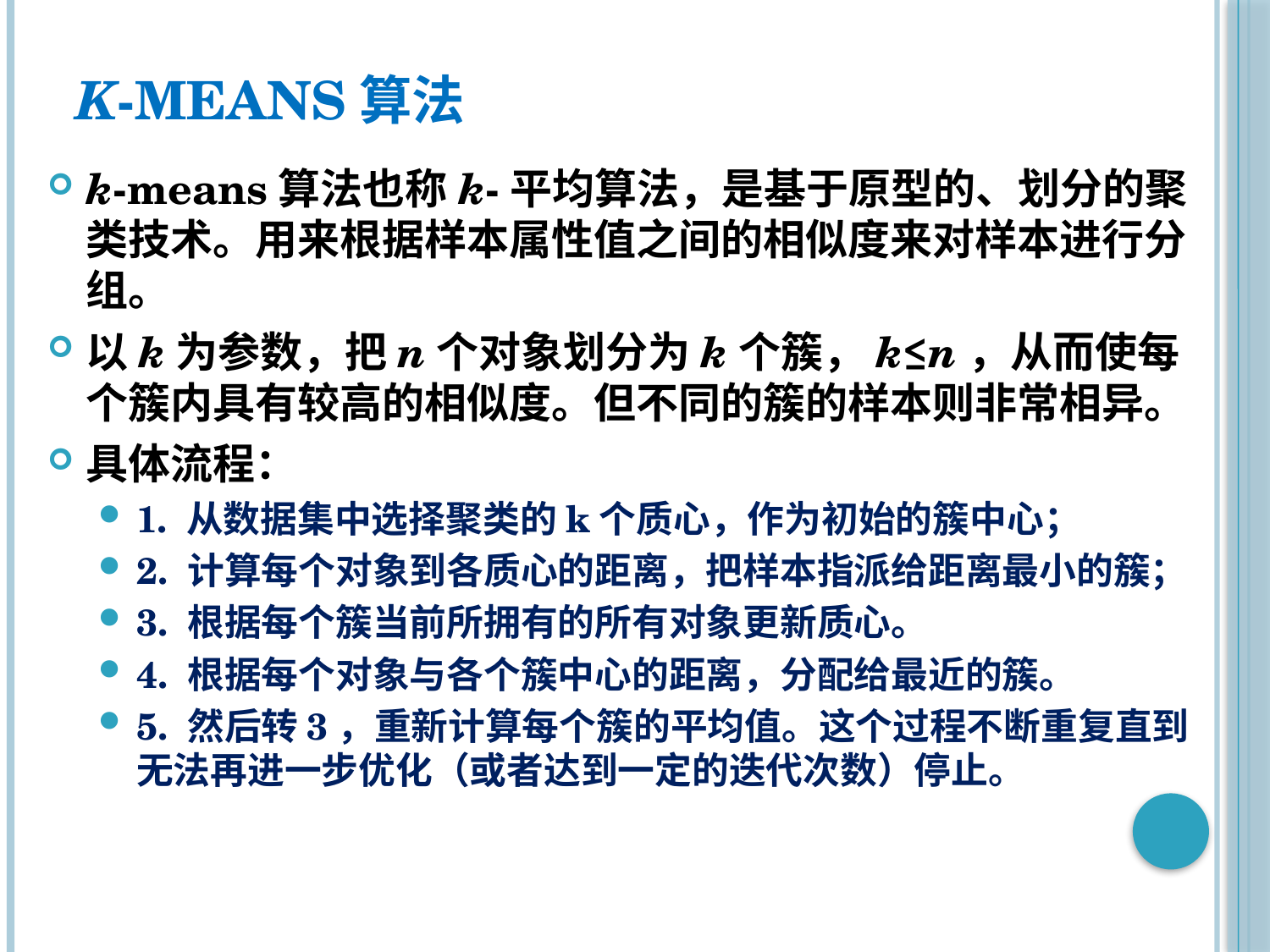

# k-means算法
k-means算法也称k-平均算法，是基于原型的、划分的聚类技术。用来根据样本属性值之间的相似度来对样本进行分组。
以k为参数，把n个对象划分为k个簇，k≤n，从而使每个簇内具有较高的相似度。但不同的簇的样本则非常相异。
具体流程：
1. 从数据集中选择聚类的k个质心，作为初始的簇中心；
2. 计算每个对象到各质心的距离，把样本指派给距离最小的簇；
3. 根据每个簇当前所拥有的所有对象更新质心。
4. 根据每个对象与各个簇中心的距离，分配给最近的簇。
5. 然后转3，重新计算每个簇的平均值。这个过程不断重复直到无法再进一步优化（或者达到一定的迭代次数）停止。